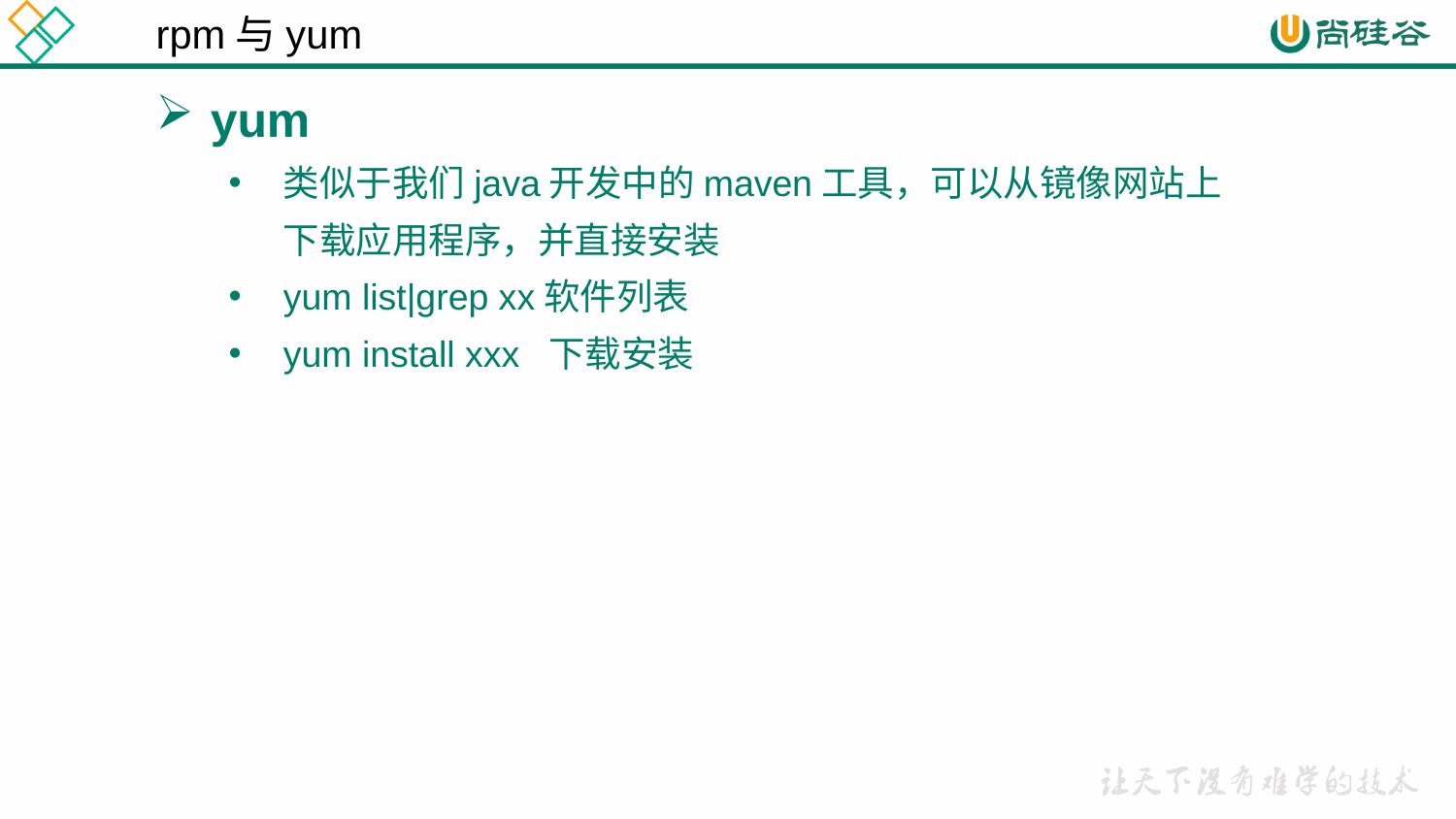

rpm与yum
yum
类似于我们java开发中的maven工具，可以从镜像网站上下载应用程序，并直接安装
yum list|grep xx软件列表
yum install xxx  下载安装